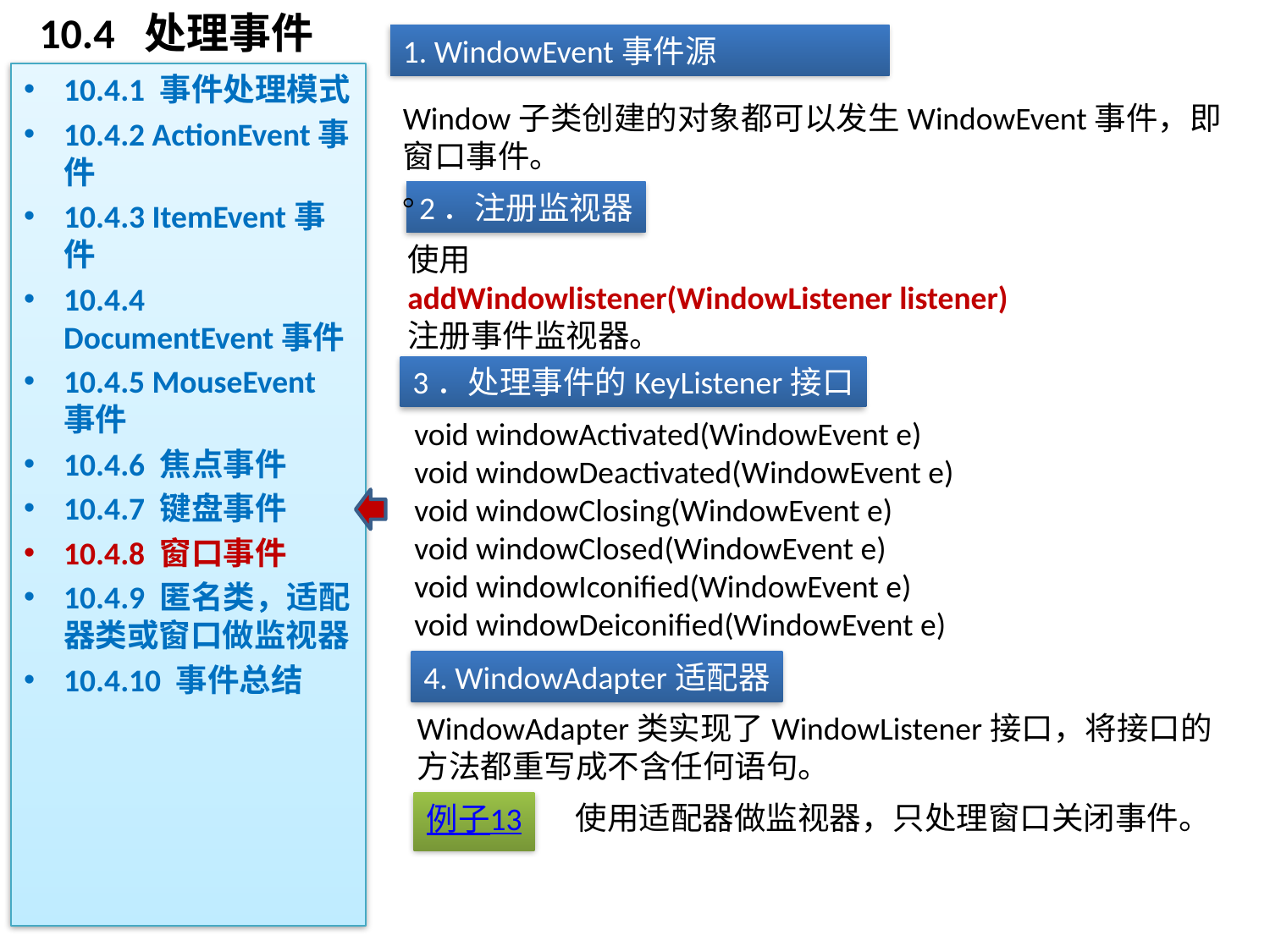

# 10.4  处理事件
1. WindowEvent事件源
10.4.1 事件处理模式
10.4.2 ActionEvent事件
10.4.3 ItemEvent事件
10.4.4 DocumentEvent事件
10.4.5 MouseEvent事件
10.4.6 焦点事件
10.4.7 键盘事件
10.4.8 窗口事件
10.4.9 匿名类，适配器类或窗口做监视器
10.4.10 事件总结
Window子类创建的对象都可以发生WindowEvent事件，即窗口事件。
。
2．注册监视器
使用
addWindowlistener(WindowListener listener)
注册事件监视器。
3．处理事件的KeyListener接口
void windowActivated(WindowEvent e)
void windowDeactivated(WindowEvent e)
void windowClosing(WindowEvent e)
void windowClosed(WindowEvent e)
void windowIconified(WindowEvent e)
void windowDeiconified(WindowEvent e)

4. WindowAdapter适配器
WindowAdapter类实现了WindowListener接口，将接口的方法都重写成不含任何语句。
使用适配器做监视器，只处理窗口关闭事件。
例子13